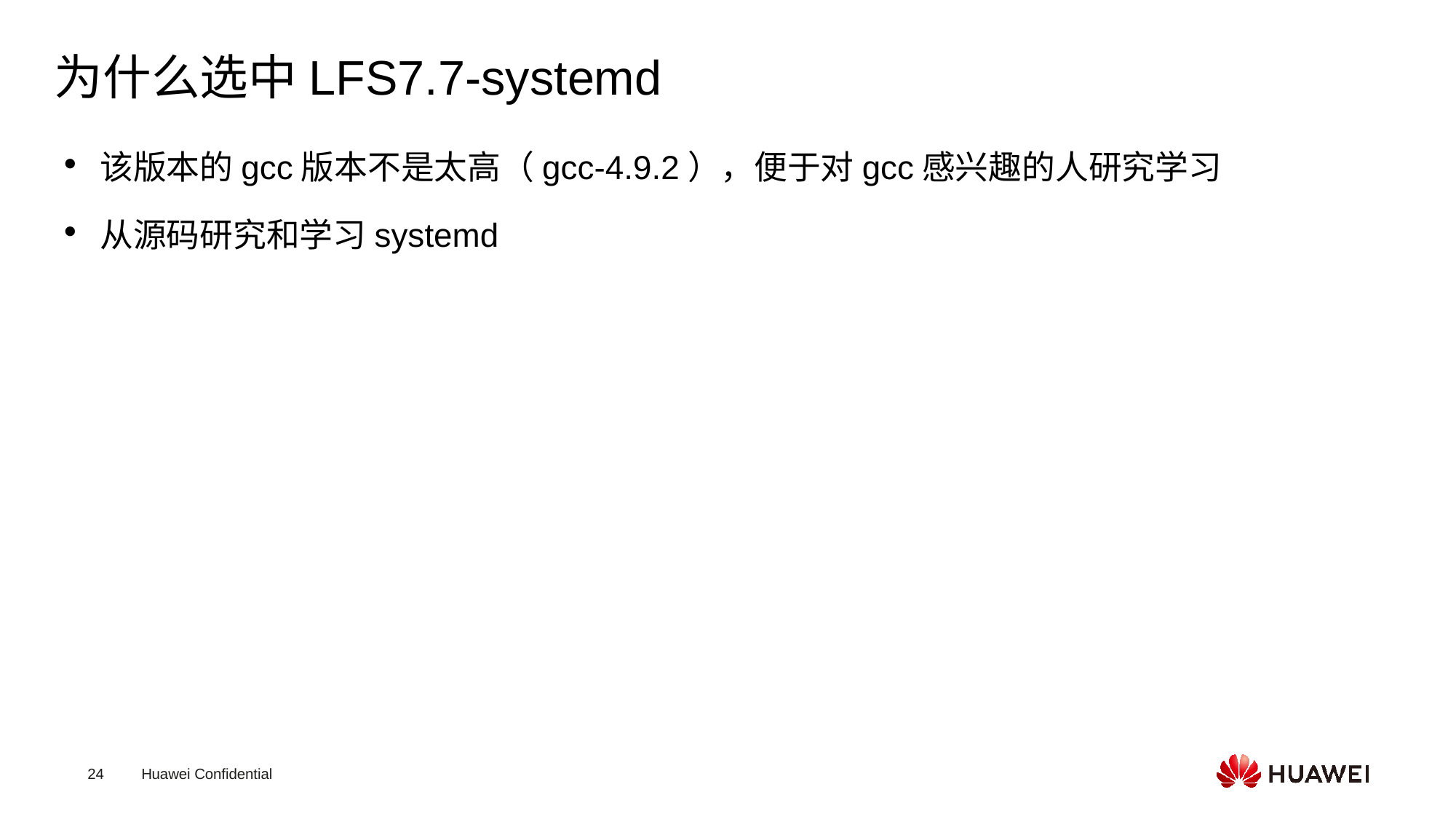

# 为什么选中LFS7.7-systemd
该版本的gcc版本不是太高（gcc-4.9.2），便于对gcc感兴趣的人研究学习
从源码研究和学习systemd